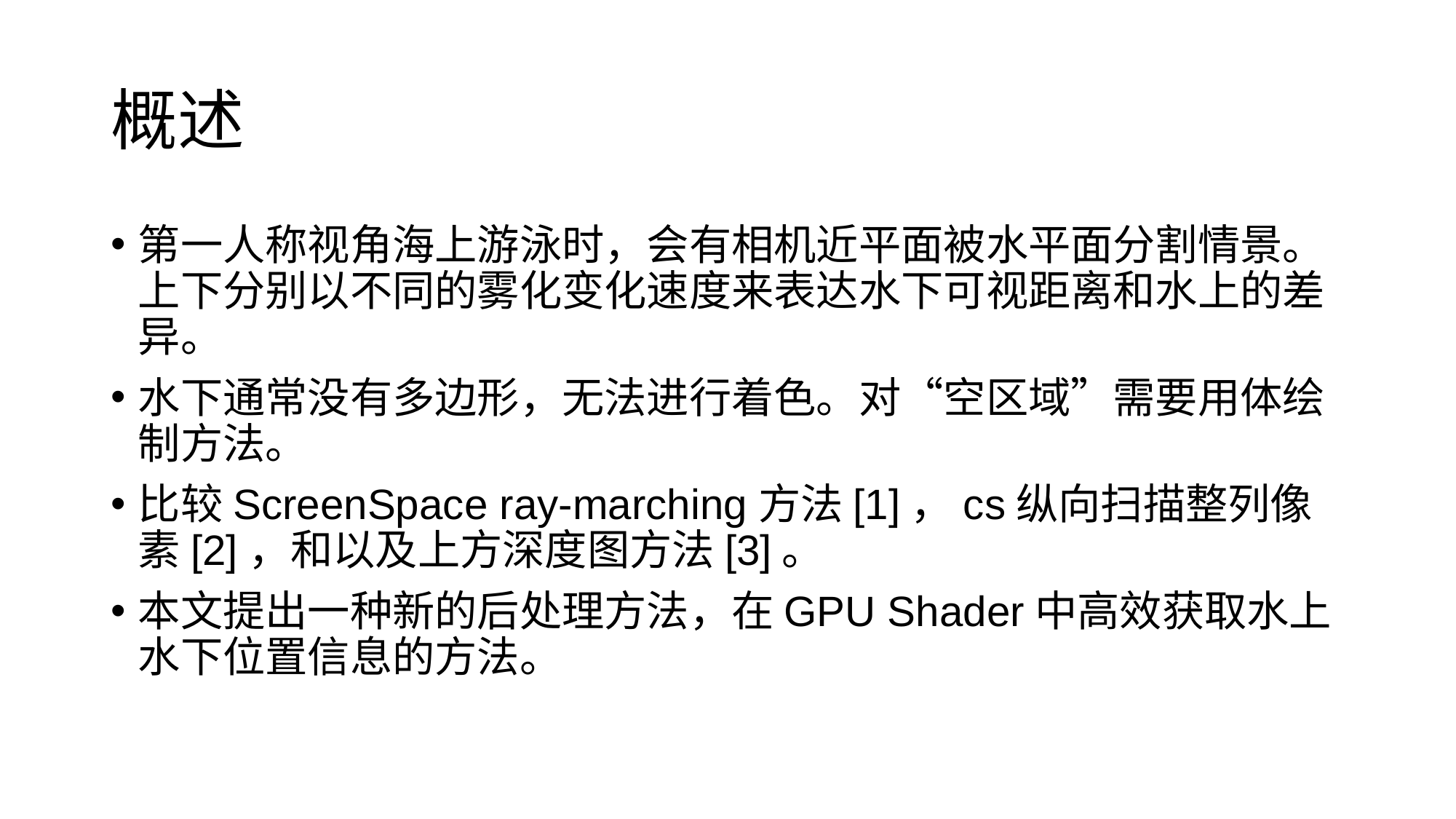

# 概述
第一人称视角海上游泳时，会有相机近平面被水平面分割情景。上下分别以不同的雾化变化速度来表达水下可视距离和水上的差异。
水下通常没有多边形，无法进行着色。对“空区域”需要用体绘制方法。
比较ScreenSpace ray-marching方法[1]，cs纵向扫描整列像素[2]，和以及上方深度图方法[3]。
本文提出一种新的后处理方法，在GPU Shader中高效获取水上水下位置信息的方法。